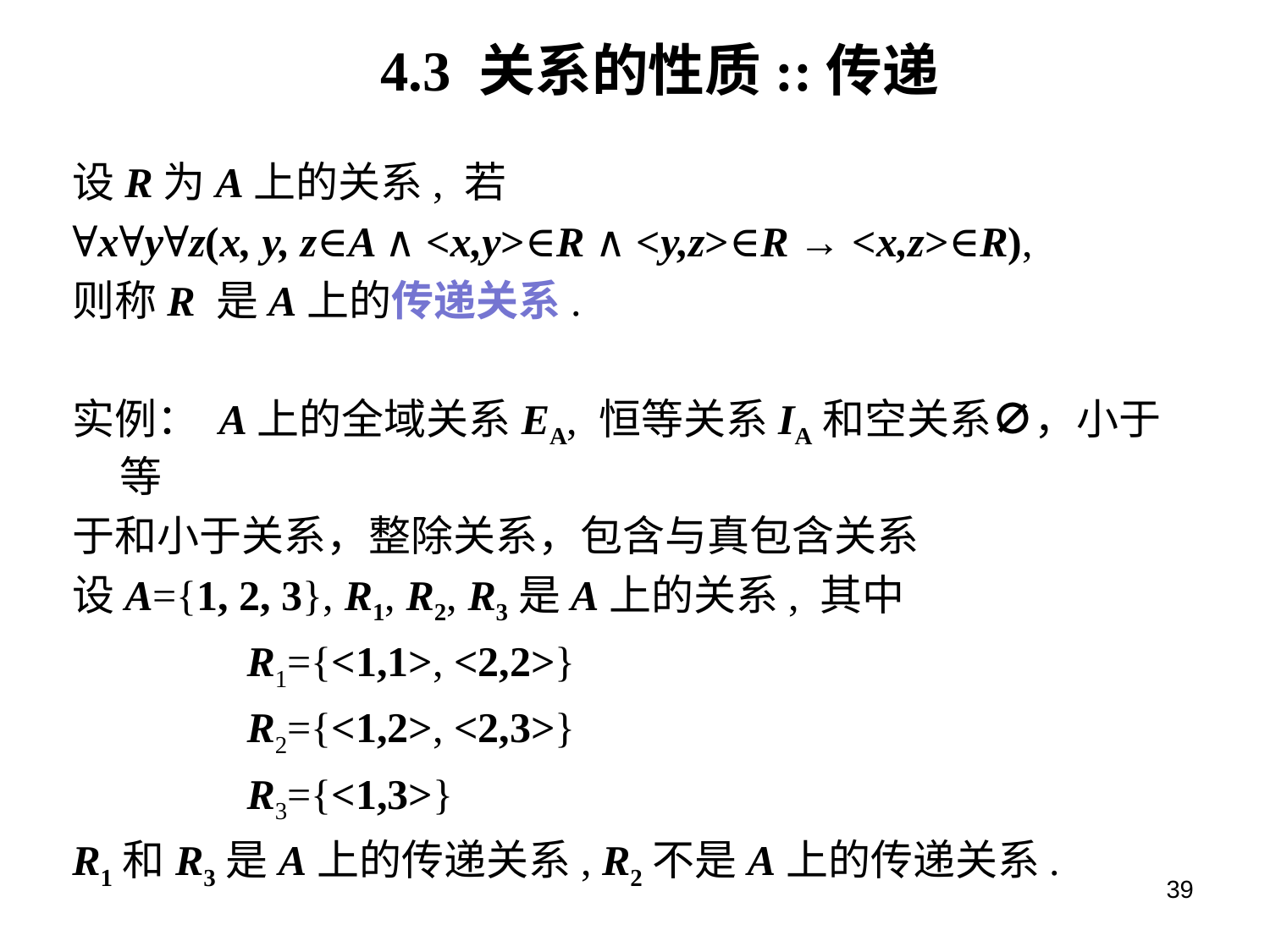

# 4.3 关系的性质::传递
设R为A上的关系, 若
∀x∀y∀z(x, y, z∈A ∧ <x,y>∈R ∧ <y,z>∈R → <x,z>∈R),
则称R 是A上的传递关系.

实例： A上的全域关系EA, 恒等关系IA和空关系∅，小于等
于和小于关系，整除关系，包含与真包含关系
设A={1, 2, 3}, R1, R2, R3是A上的关系, 其中
		R1={<1,1>, <2,2>}
		R2={<1,2>, <2,3>}
		R3={<1,3>}
R1和R3是A上的传递关系, R2不是A上的传递关系.
39